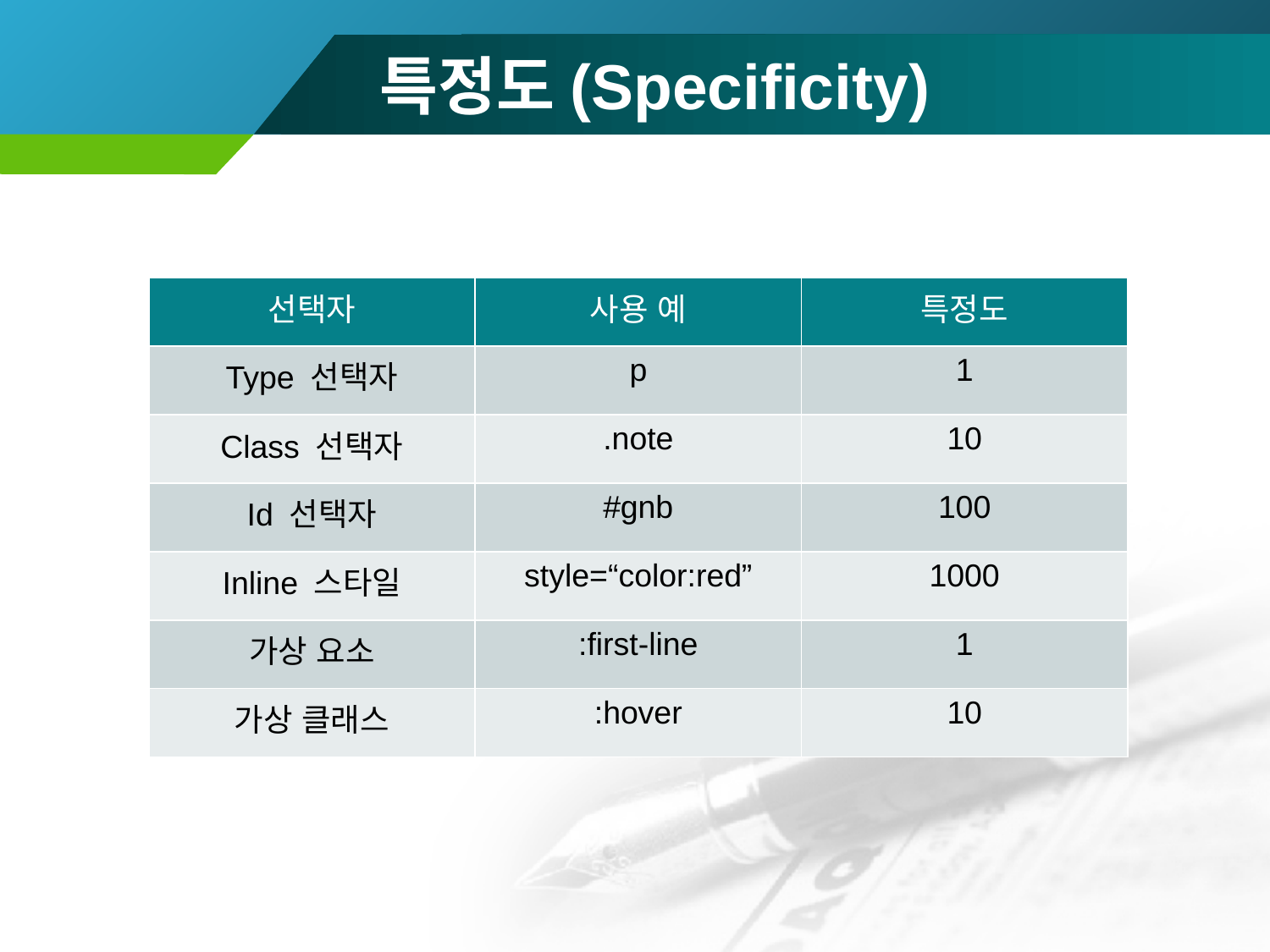

# 특정도(Specificity)

| 선택자 | 사용 예 | 특정도 |
| --- | --- | --- |
| Type 선택자 | p | 1 |
| Class 선택자 | .note | 10 |
| Id 선택자 | #gnb | 100 |
| Inline 스타일 | style=“color:red” | 1000 |
| 가상 요소 | :first-line | 1 |
| 가상 클래스 | :hover | 10 |